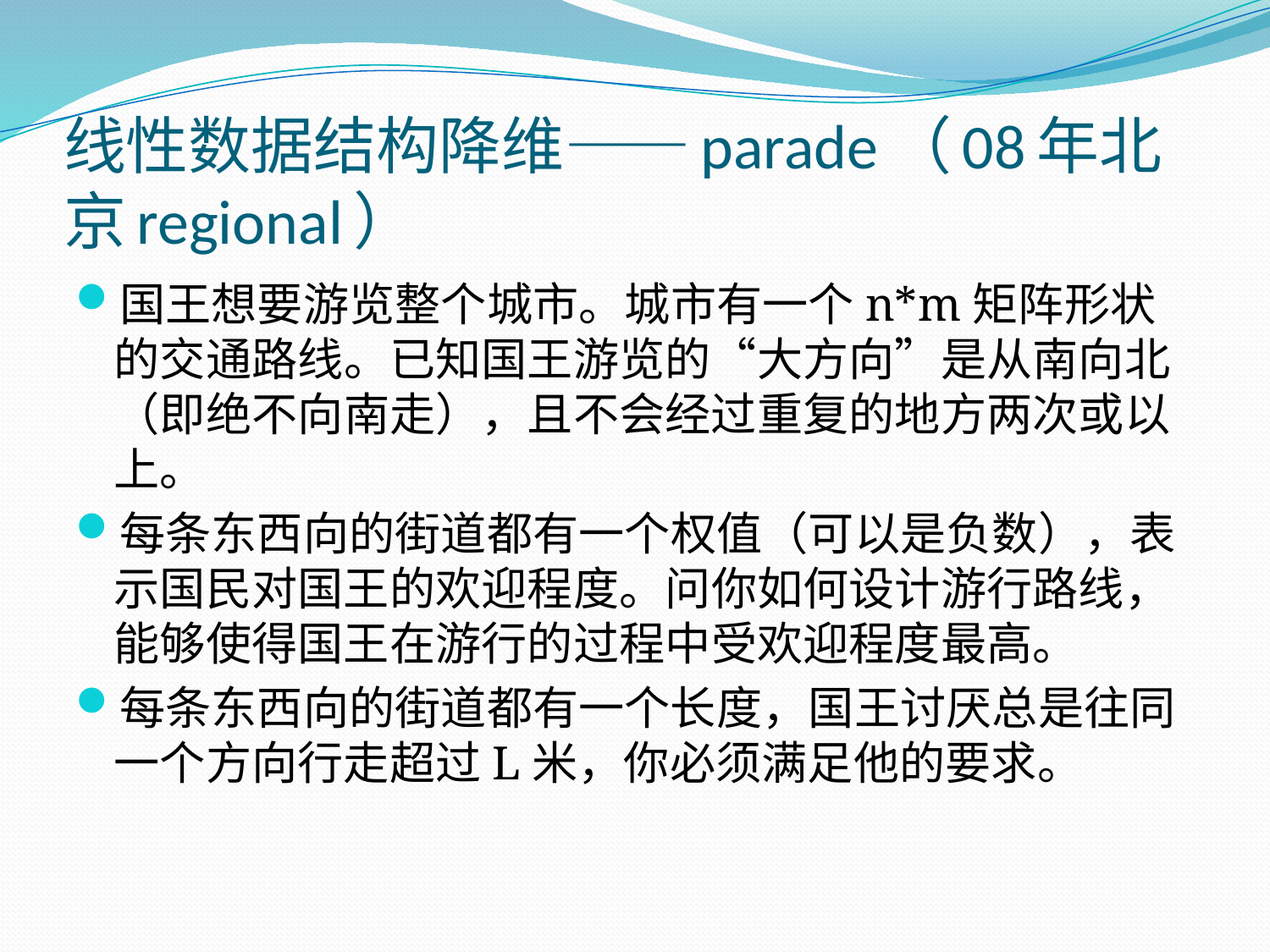

# 线性数据结构降维——parade（08年北京regional）
国王想要游览整个城市。城市有一个n*m矩阵形状的交通路线。已知国王游览的“大方向”是从南向北（即绝不向南走），且不会经过重复的地方两次或以上。
每条东西向的街道都有一个权值（可以是负数），表示国民对国王的欢迎程度。问你如何设计游行路线，能够使得国王在游行的过程中受欢迎程度最高。
每条东西向的街道都有一个长度，国王讨厌总是往同一个方向行走超过L米，你必须满足他的要求。